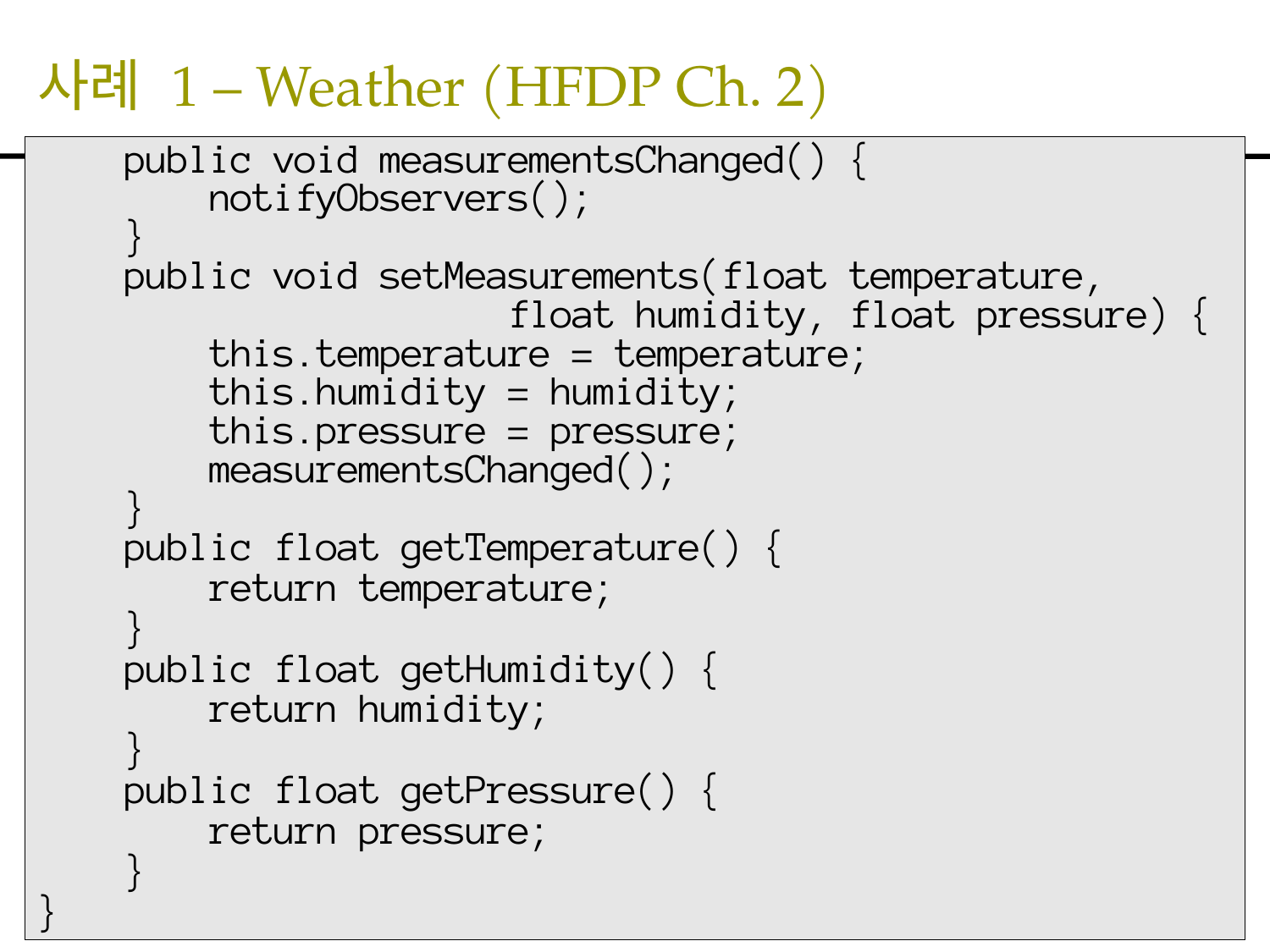

# 사례 1 – Weather (HFDP Ch. 2)
    public void measurementsChanged() {
        notifyObservers();
    }
    public void setMeasurements(float temperature,
                      float humidity, float pressure) {
        this.temperature = temperature;
        this.humidity = humidity;
        this.pressure = pressure;
        measurementsChanged();
    }
    public float getTemperature() {
        return temperature;
    }
    public float getHumidity() {
        return humidity;
    }
    public float getPressure() {
        return pressure;
    }
}